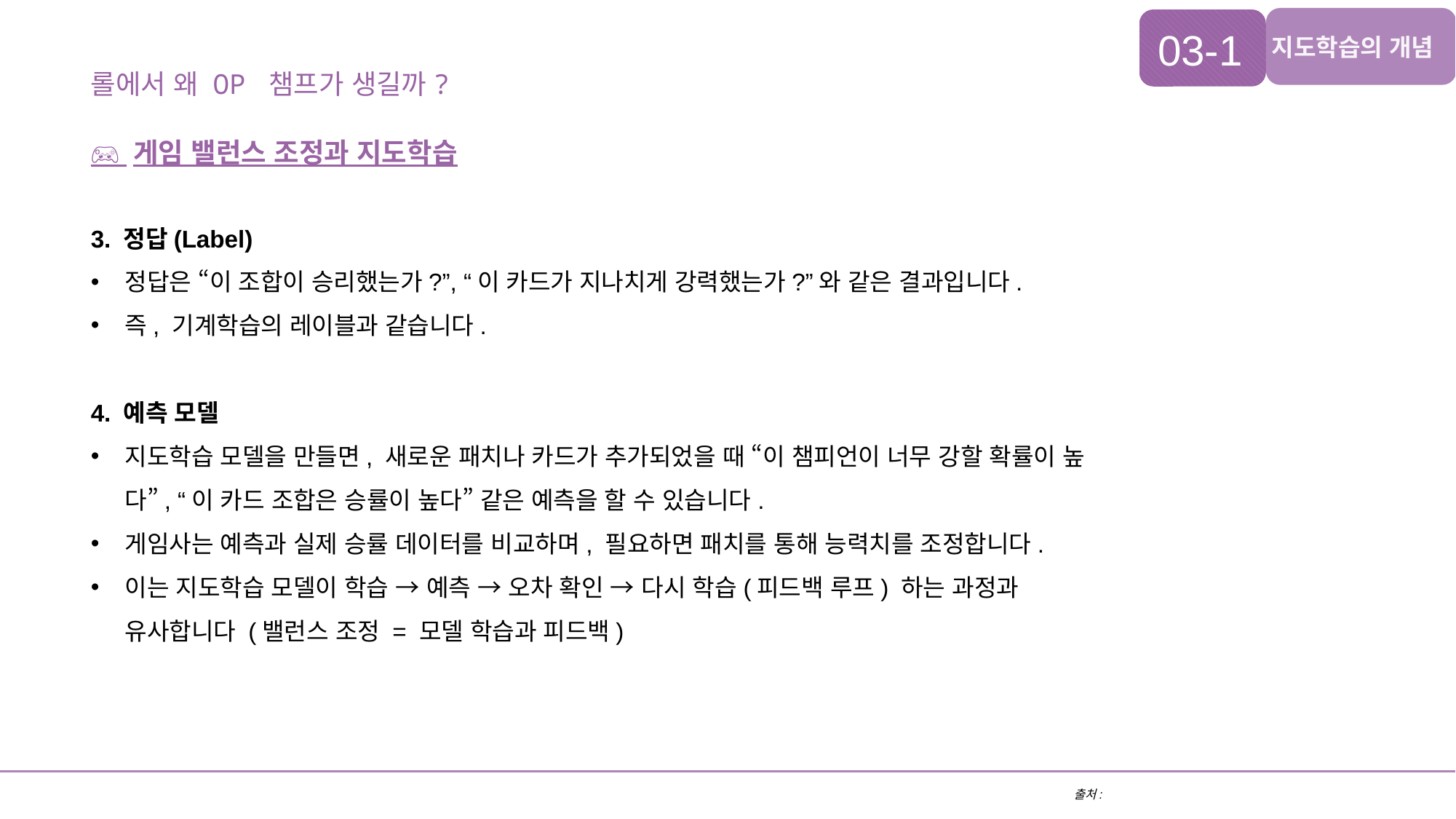

03-1
지도학습의 개념
롤에서 왜 OP 챔프가 생길까?
🎮 게임 밸런스 조정과 지도학습
3. 정답(Label)
정답은 “이 조합이 승리했는가?”, “이 카드가 지나치게 강력했는가?”와 같은 결과입니다.
즉, 기계학습의 레이블과 같습니다.

4. 예측 모델
지도학습 모델을 만들면, 새로운 패치나 카드가 추가되었을 때 “이 챔피언이 너무 강할 확률이 높다”, “이 카드 조합은 승률이 높다” 같은 예측을 할 수 있습니다.
게임사는 예측과 실제 승률 데이터를 비교하며, 필요하면 패치를 통해 능력치를 조정합니다.
이는 지도학습 모델이 학습 → 예측 → 오차 확인 → 다시 학습(피드백 루프) 하는 과정과 유사합니다 (밸런스 조정 = 모델 학습과 피드백)

출처: